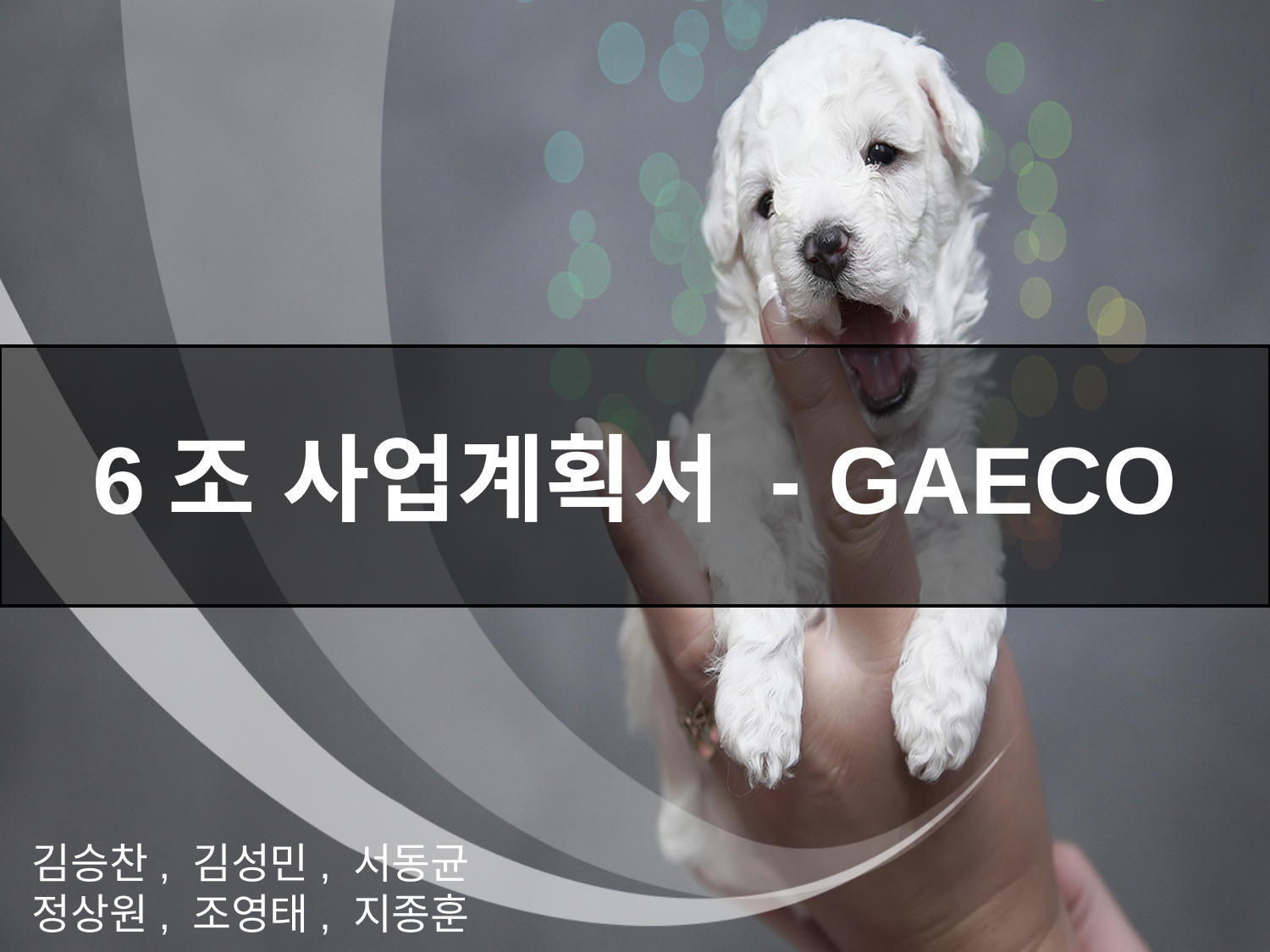

6조 사업계획서 - GAECO
김승찬, 김성민, 서동균
정상원, 조영태, 지종훈